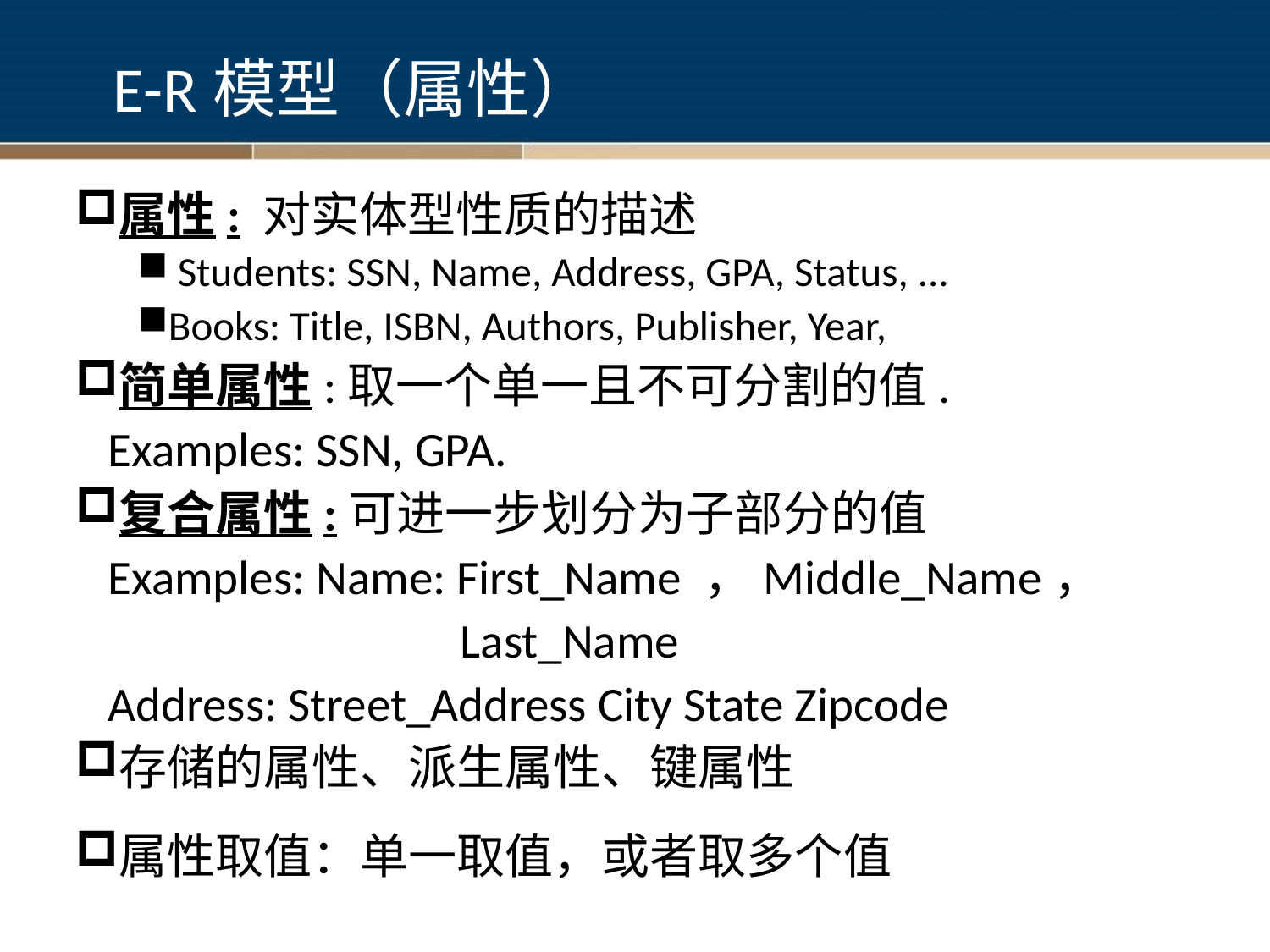

E-R模型（属性）
属性: 对实体型性质的描述
 Students: SSN, Name, Address, GPA, Status, ...
Books: Title, ISBN, Authors, Publisher, Year,
简单属性:取一个单一且不可分割的值.
   Examples: SSN, GPA.
复合属性:可进一步划分为子部分的值
   Examples: Name: First_Name ，Middle_Name，
                                   Last_Name
   Address: Street_Address City State Zipcode
存储的属性、派生属性、键属性
属性取值：单一取值，或者取多个值